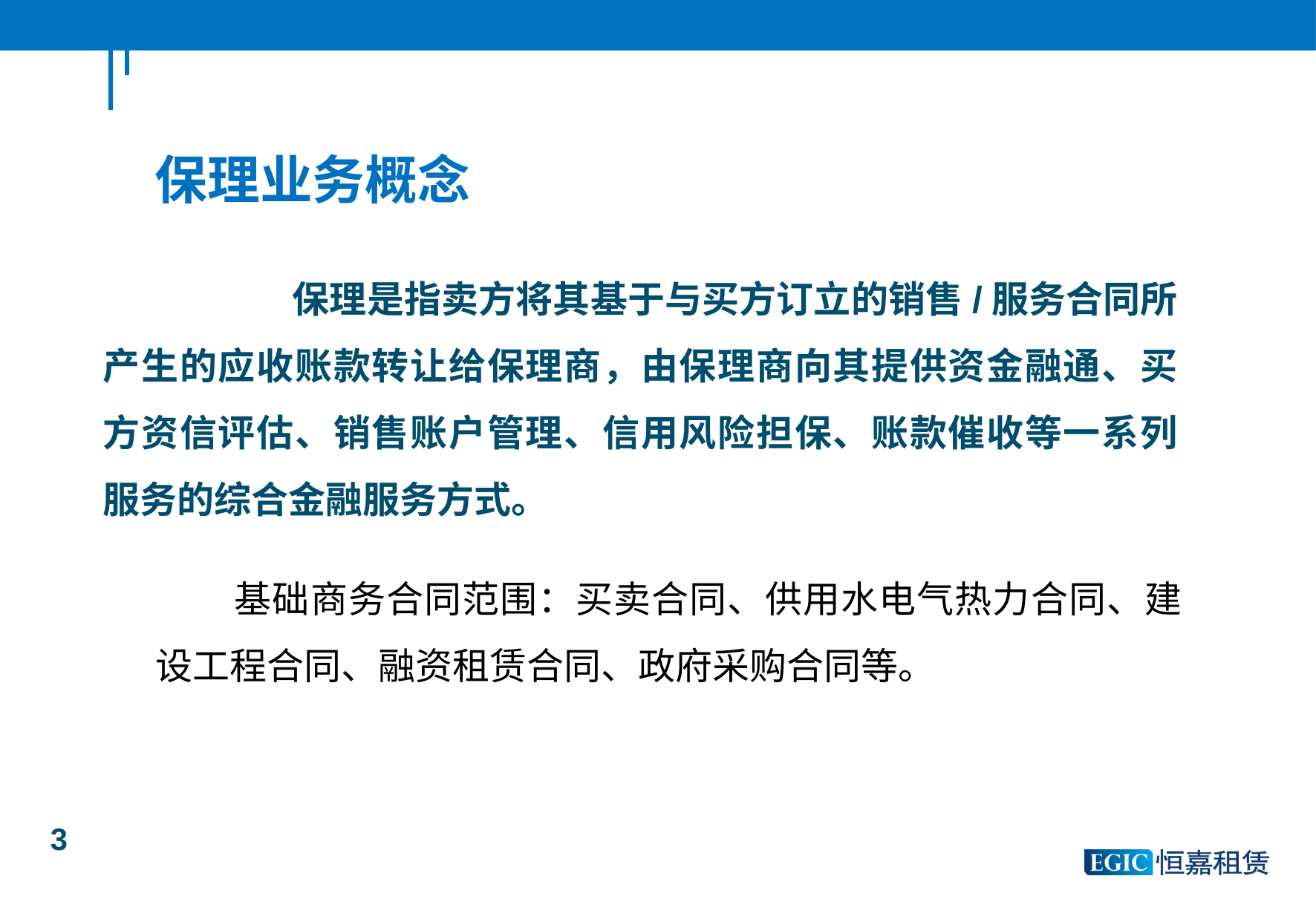

保理业务概念
     	        保理是指卖方将其基于与买方订立的销售/服务合同所产生的应收账款转让给保理商，由保理商向其提供资金融通、买方资信评估、销售账户管理、信用风险担保、账款催收等一系列服务的综合金融服务方式。
     	       基础商务合同范围：买卖合同、供用水电气热力合同、建设工程合同、融资租赁合同、政府采购合同等。
3